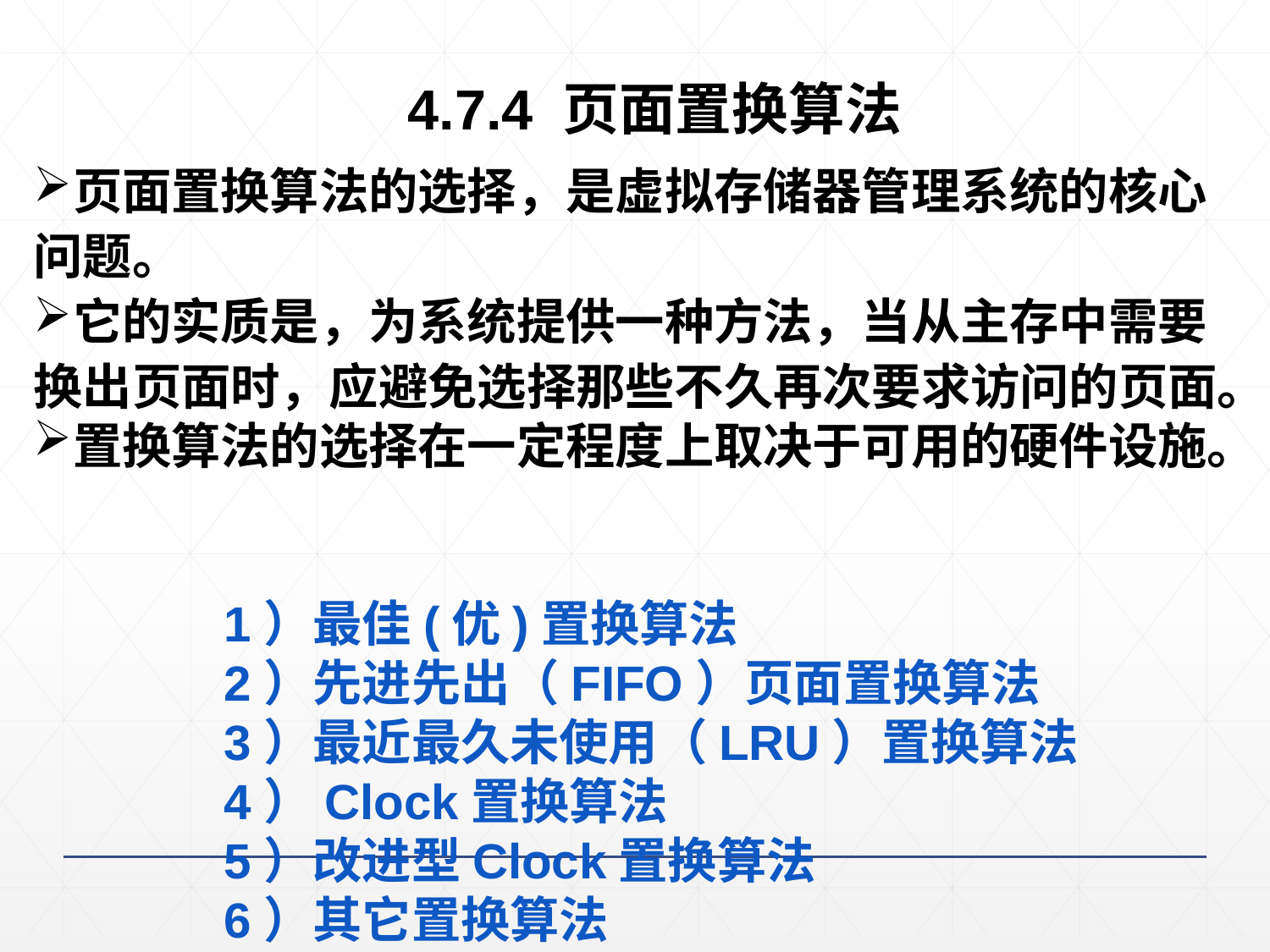

4.7.4 页面置换算法
页面置换算法的选择，是虚拟存储器管理系统的核心问题。
它的实质是，为系统提供一种方法，当从主存中需要换出页面时，应避免选择那些不久再次要求访问的页面。
置换算法的选择在一定程度上取决于可用的硬件设施。

1）最佳(优)置换算法
2）先进先出（FIFO）页面置换算法
3）最近最久未使用（LRU）置换算法
4）Clock置换算法
5）改进型Clock置换算法
6）其它置换算法